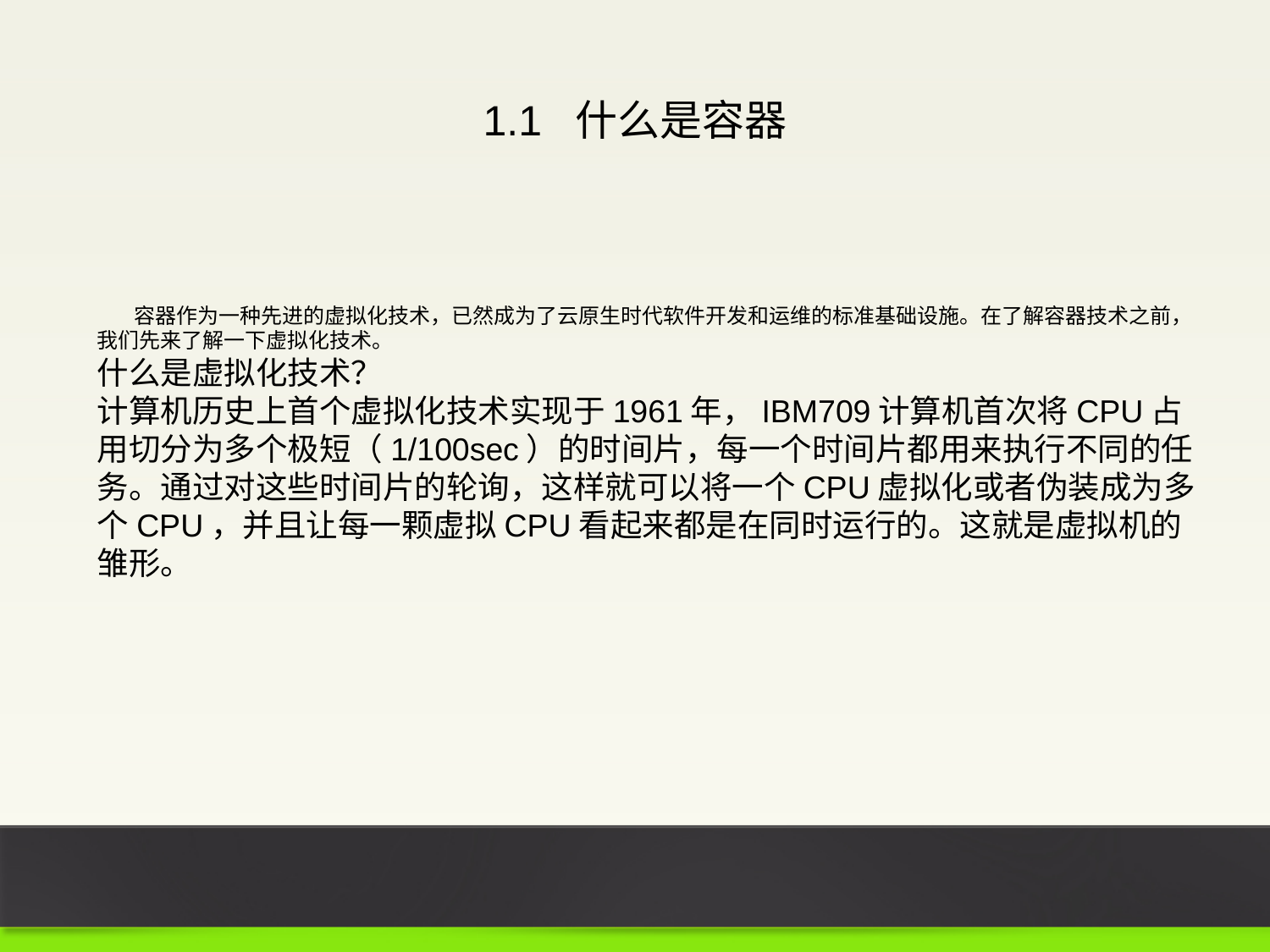

1.1  什么是容器
容器作为一种先进的虚拟化技术，已然成为了云原生时代软件开发和运维的标准基础设施。在了解容器技术之前，我们先来了解一下虚拟化技术。
什么是虚拟化技术？
计算机历史上首个虚拟化技术实现于1961年，IBM709计算机首次将CPU占用切分为多个极短（1/100sec）的时间片，每一个时间片都用来执行不同的任务。通过对这些时间片的轮询，这样就可以将一个CPU虚拟化或者伪装成为多个CPU，并且让每一颗虚拟CPU看起来都是在同时运行的。这就是虚拟机的雏形。